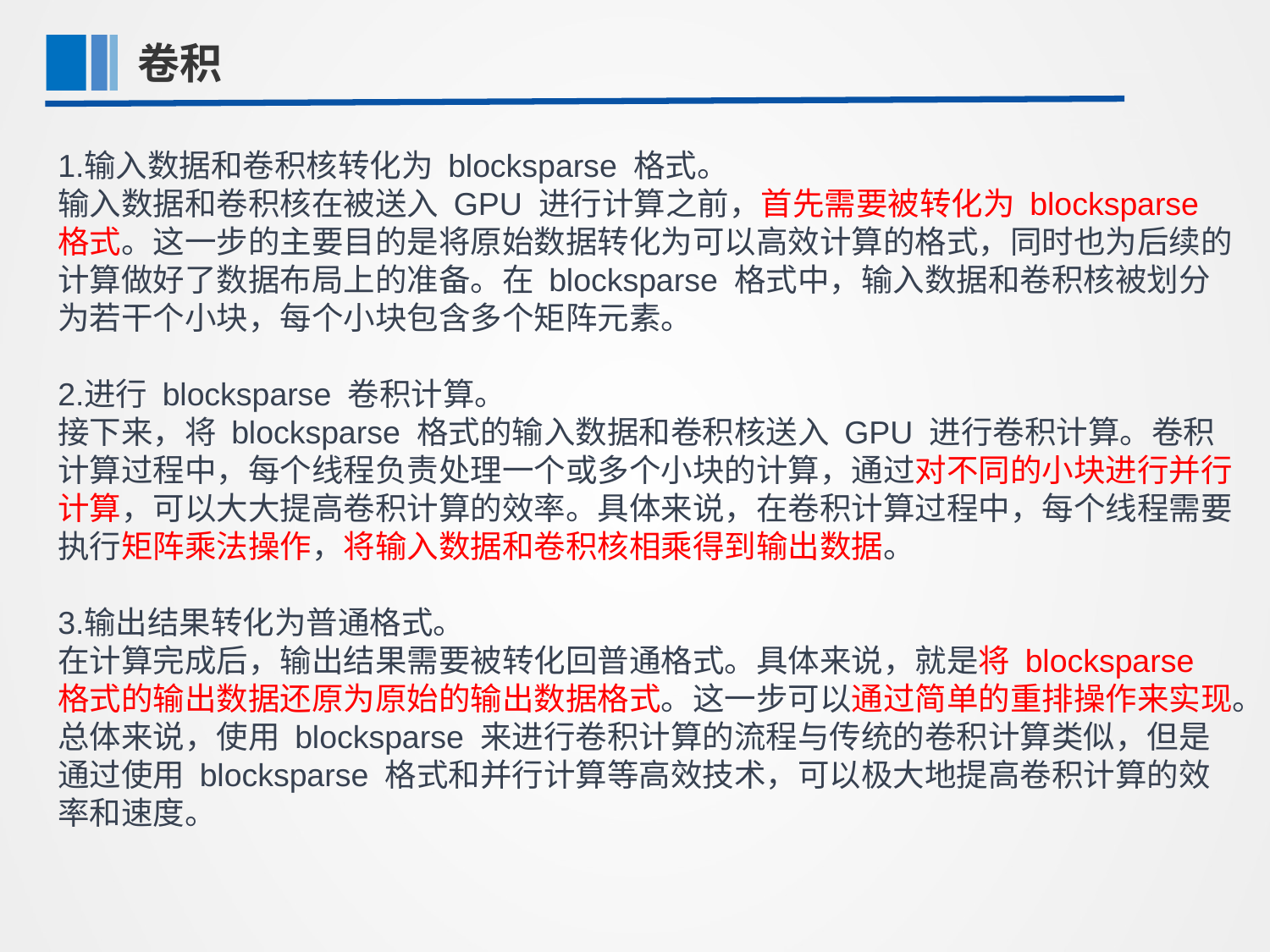

卷积

第一部分
输入数据和卷积核转化为 blocksparse 格式。
输入数据和卷积核在被送入 GPU 进行计算之前，首先需要被转化为 blocksparse 格式。这一步的主要目的是将原始数据转化为可以高效计算的格式，同时也为后续的计算做好了数据布局上的准备。在 blocksparse 格式中，输入数据和卷积核被划分为若干个小块，每个小块包含多个矩阵元素。

进行 blocksparse 卷积计算。
接下来，将 blocksparse 格式的输入数据和卷积核送入 GPU 进行卷积计算。卷积计算过程中，每个线程负责处理一个或多个小块的计算，通过对不同的小块进行并行计算，可以大大提高卷积计算的效率。具体来说，在卷积计算过程中，每个线程需要执行矩阵乘法操作，将输入数据和卷积核相乘得到输出数据。

输出结果转化为普通格式。
在计算完成后，输出结果需要被转化回普通格式。具体来说，就是将 blocksparse 格式的输出数据还原为原始的输出数据格式。这一步可以通过简单的重排操作来实现。
总体来说，使用 blocksparse 来进行卷积计算的流程与传统的卷积计算类似，但是通过使用 blocksparse 格式和并行计算等高效技术，可以极大地提高卷积计算的效率和速度。